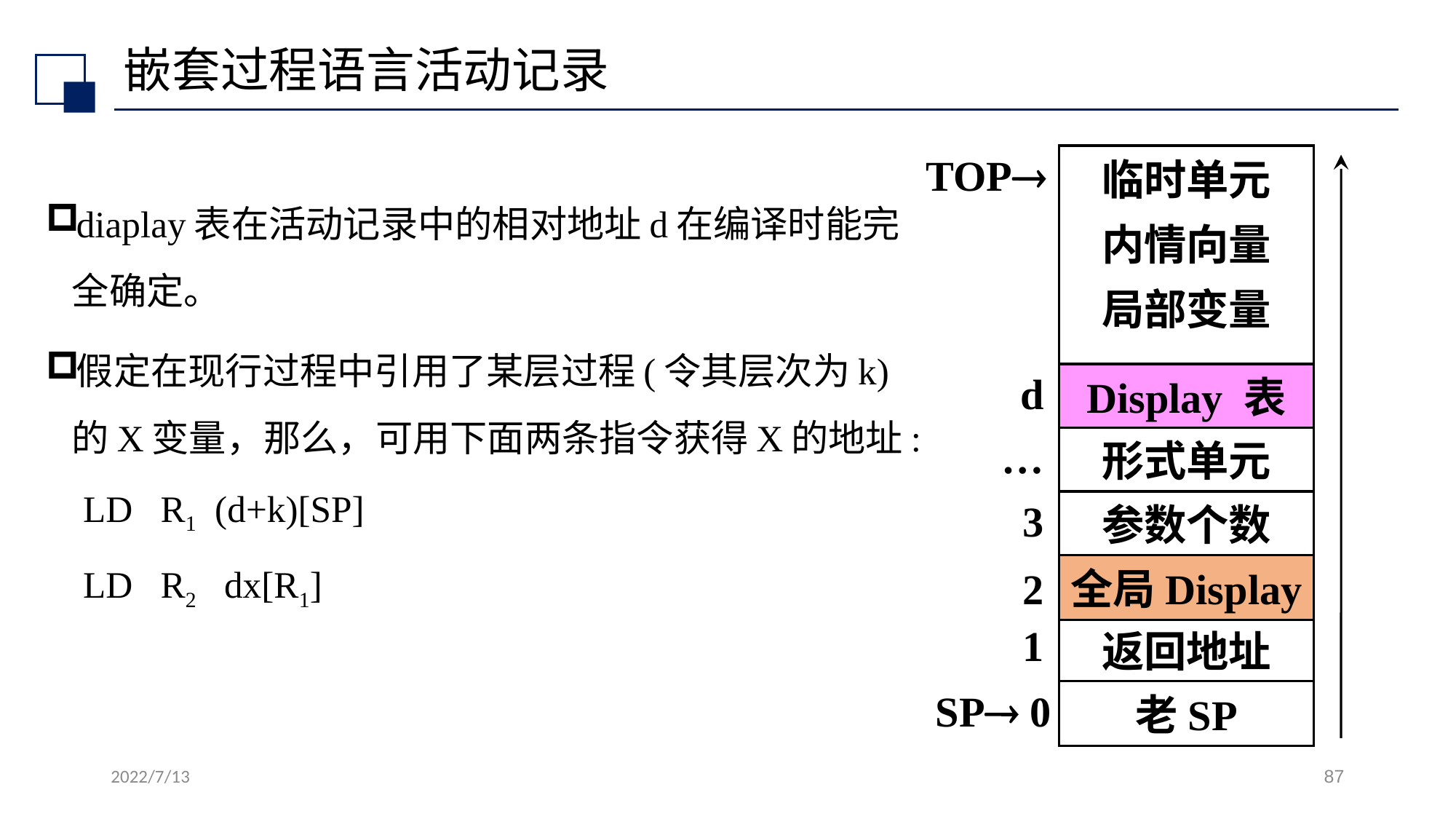

# 嵌套过程语言活动记录

TOP→

临时单元

diaplay表在活动记录中的相对地址d在编译时能完全确定。
假定在现行过程中引用了某层过程(令其层次为k)的X变量，那么，可用下面两条指令获得X的地址:
    LD   R1  (d+k)[SP]
    LD   R2   dx[R1]
内情向量
局部变量
d
Display 表
…
形式单元
3
参数个数
全局Display
2
1
返回地址
SP→ 0
老SP
2022/7/13
87